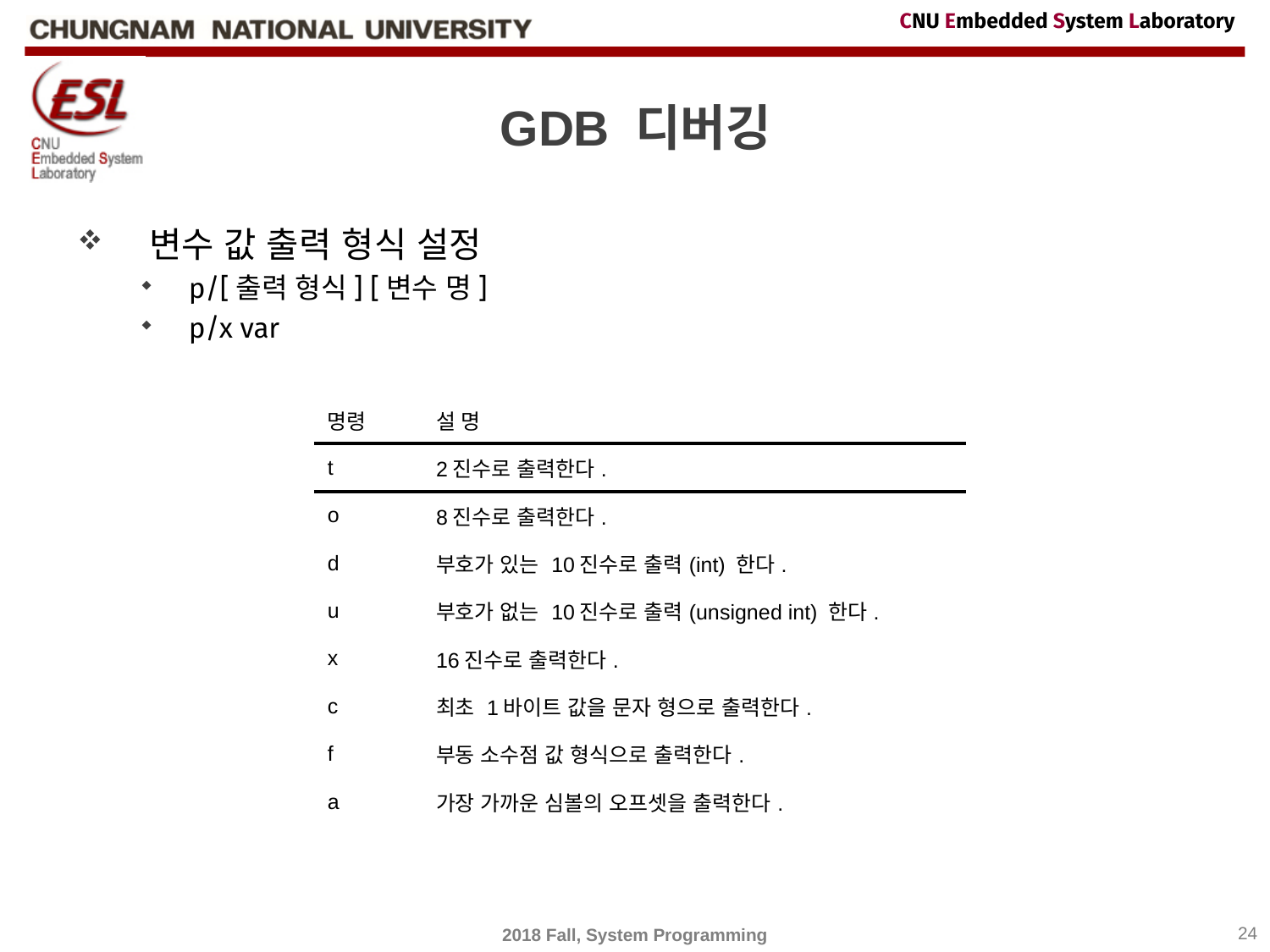

# GDB 디버깅
변수 값 출력 형식 설정
p/[출력 형식] [변수 명]
p/x var
| 명령 | 설 명 |
| --- | --- |
| t | 2진수로 출력한다. |
| o | 8진수로 출력한다. |
| d | 부호가 있는 10진수로 출력(int) 한다. |
| u | 부호가 없는 10진수로 출력(unsigned int) 한다. |
| x | 16진수로 출력한다. |
| c | 최초 1바이트 값을 문자 형으로 출력한다. |
| f | 부동 소수점 값 형식으로 출력한다. |
| a | 가장 가까운 심볼의 오프셋을 출력한다. |
2018 Fall, System Programming
24